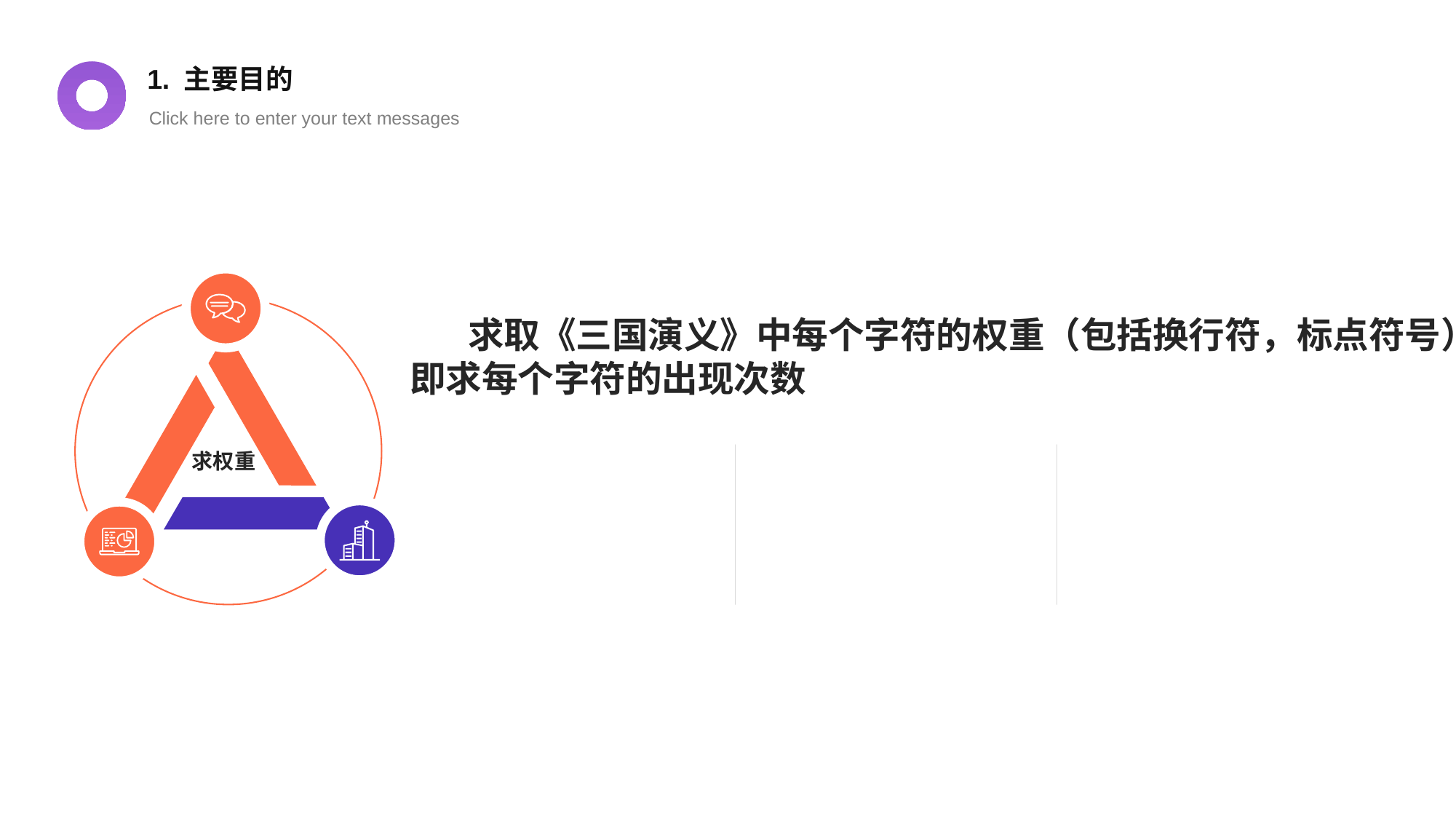

1. 主要目的
Click here to enter your text messages

求权重

           求取《三国演义》中每个字符的权重（包括换行符，标点符号），
即求每个字符的出现次数